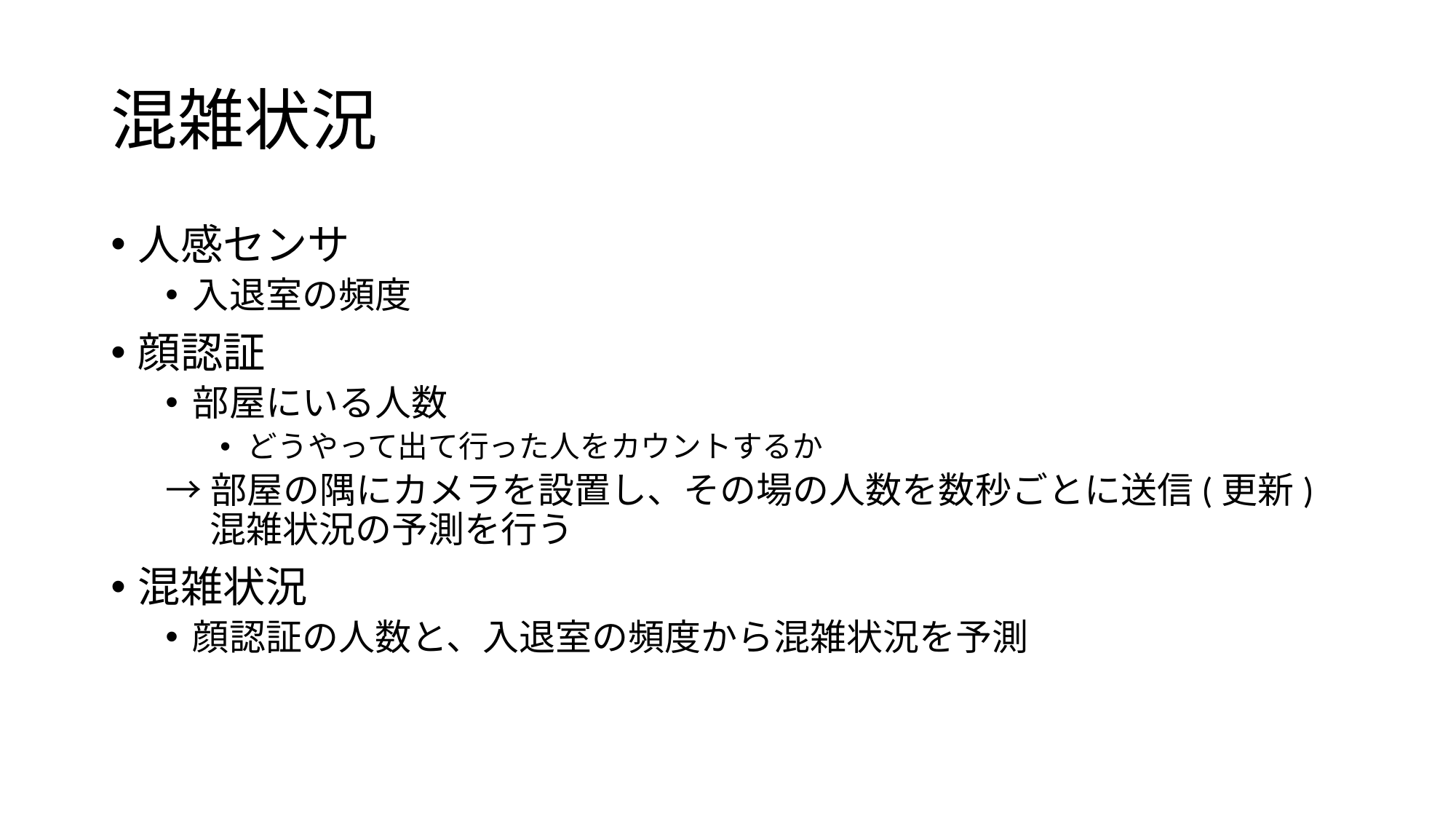

# 混雑状況
人感センサ
入退室の頻度
顔認証
部屋にいる人数
どうやって出て行った人をカウントするか
→部屋の隅にカメラを設置し、その場の人数を数秒ごとに送信(更新)
　 混雑状況の予測を行う
混雑状況
顔認証の人数と、入退室の頻度から混雑状況を予測